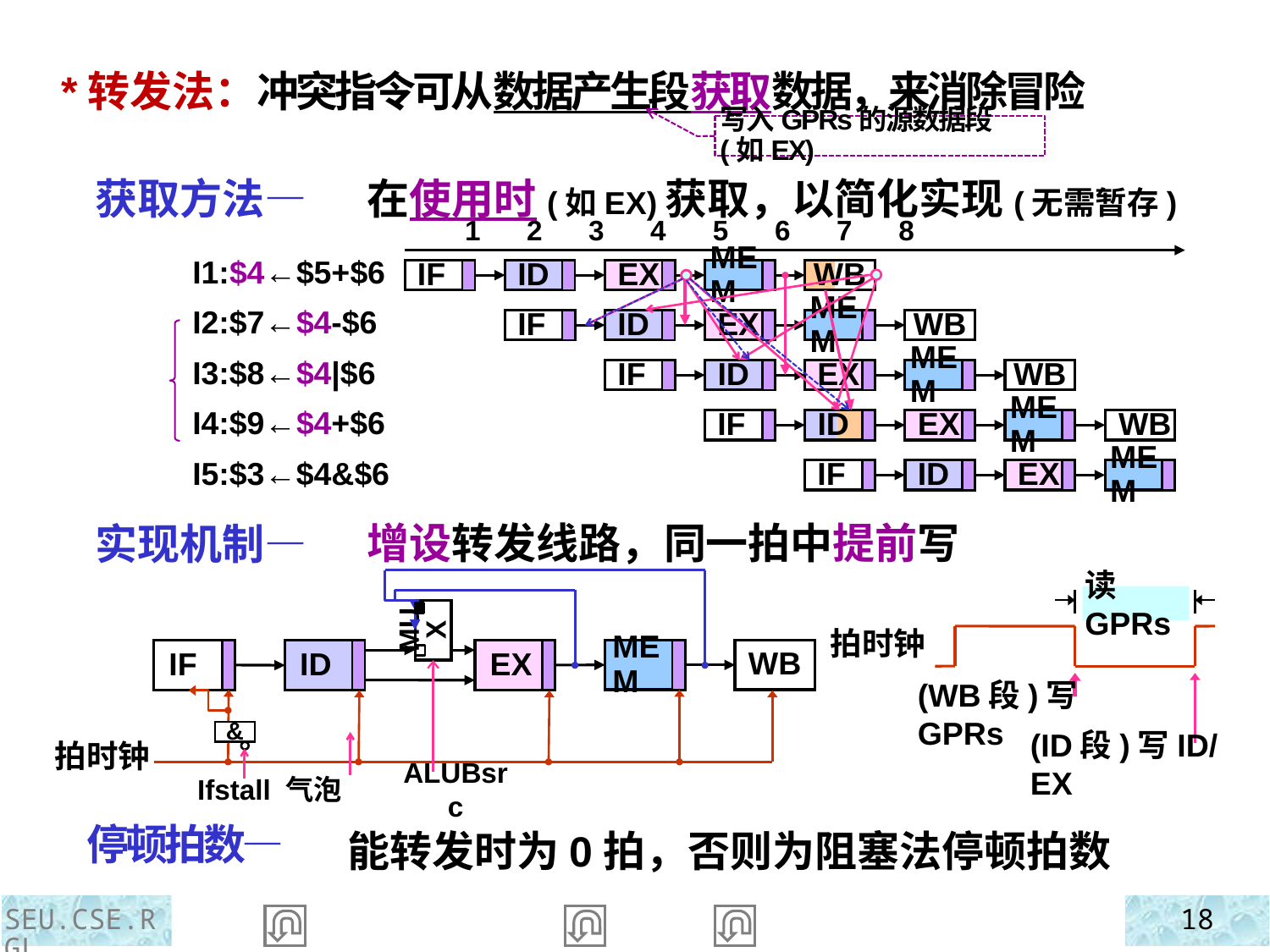

*转发法：冲突指令可从数据产生段获取数据，来消除冒险
写入GPRs的源数据段(如EX)
     获取方法—

     实现机制—

      停顿拍数—
在使用时(如EX)获取，以简化实现(无需暂存)
1      2      3      4      5      6      7      8
I1:$4←$5+$6
I2:$7←$4-$6
I3:$8←$4|$6
I4:$9←$4+$6
I5:$3←$4&$6
IF

EX

MEM

WB
ID

IF

EX

MEM

WB
ID

IF

EX

MEM

WB
ID
IF

EX

MEM

WB
ID
IF

EX

MEM

ID

增设转发线路，同一拍中提前写
MUX

IF
EX

MEM

WB

ID

拍时钟
ALUBsrc
读GPRs
拍时钟
(WB段)写GPRs
(ID段)写ID/EX
&

Ifstall 气泡
能转发时为0拍，否则为阻塞法停顿拍数
SEU.CSE.RGL
18